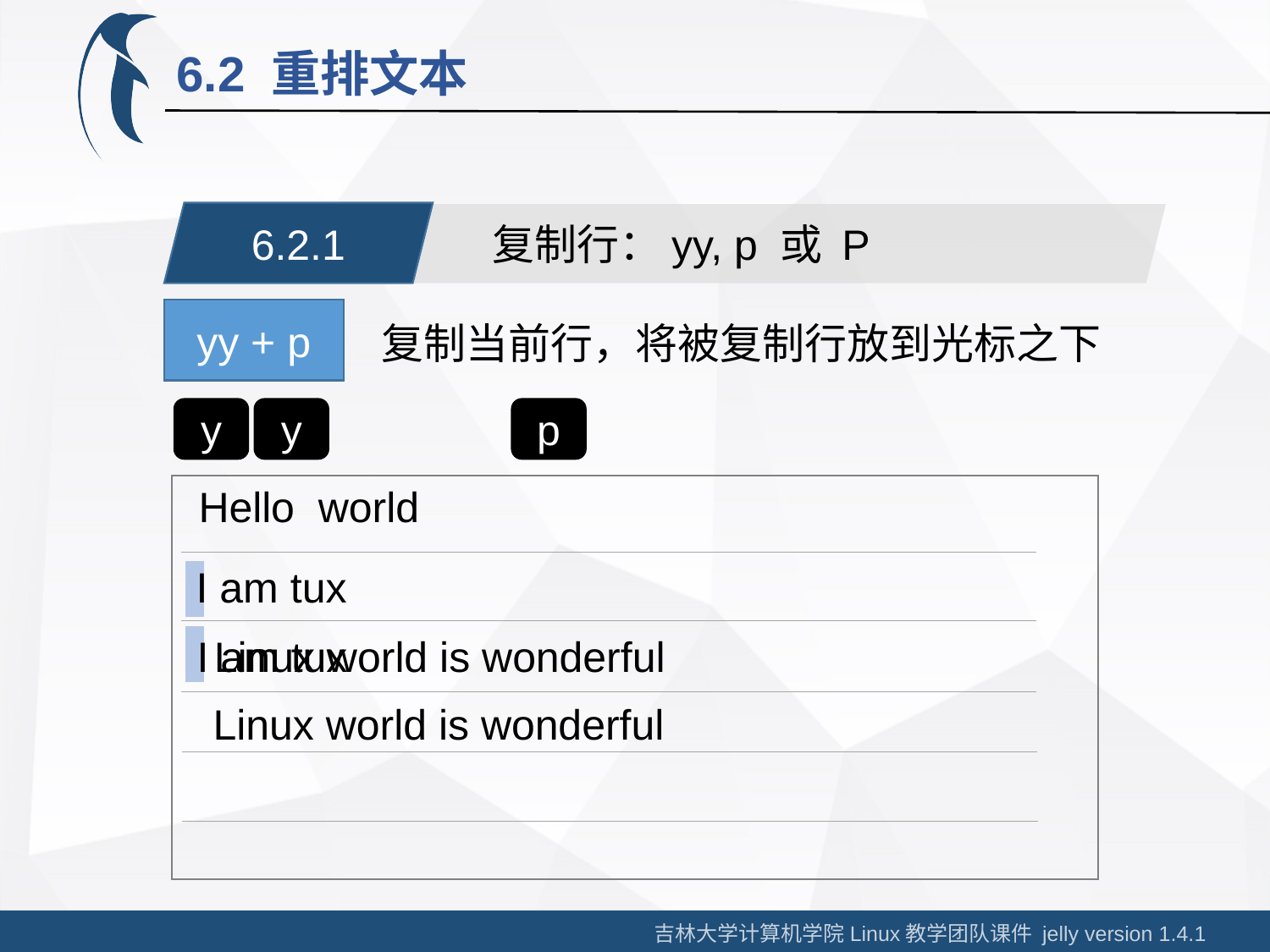

6.2 重排文本
6.2.1
复制行：yy, p 或 P
yy + p
复制当前行，将被复制行放到光标之下
y
y
p
Hello  world

I am tux

I am tux
Linux world is wonderful

Linux world is wonderful